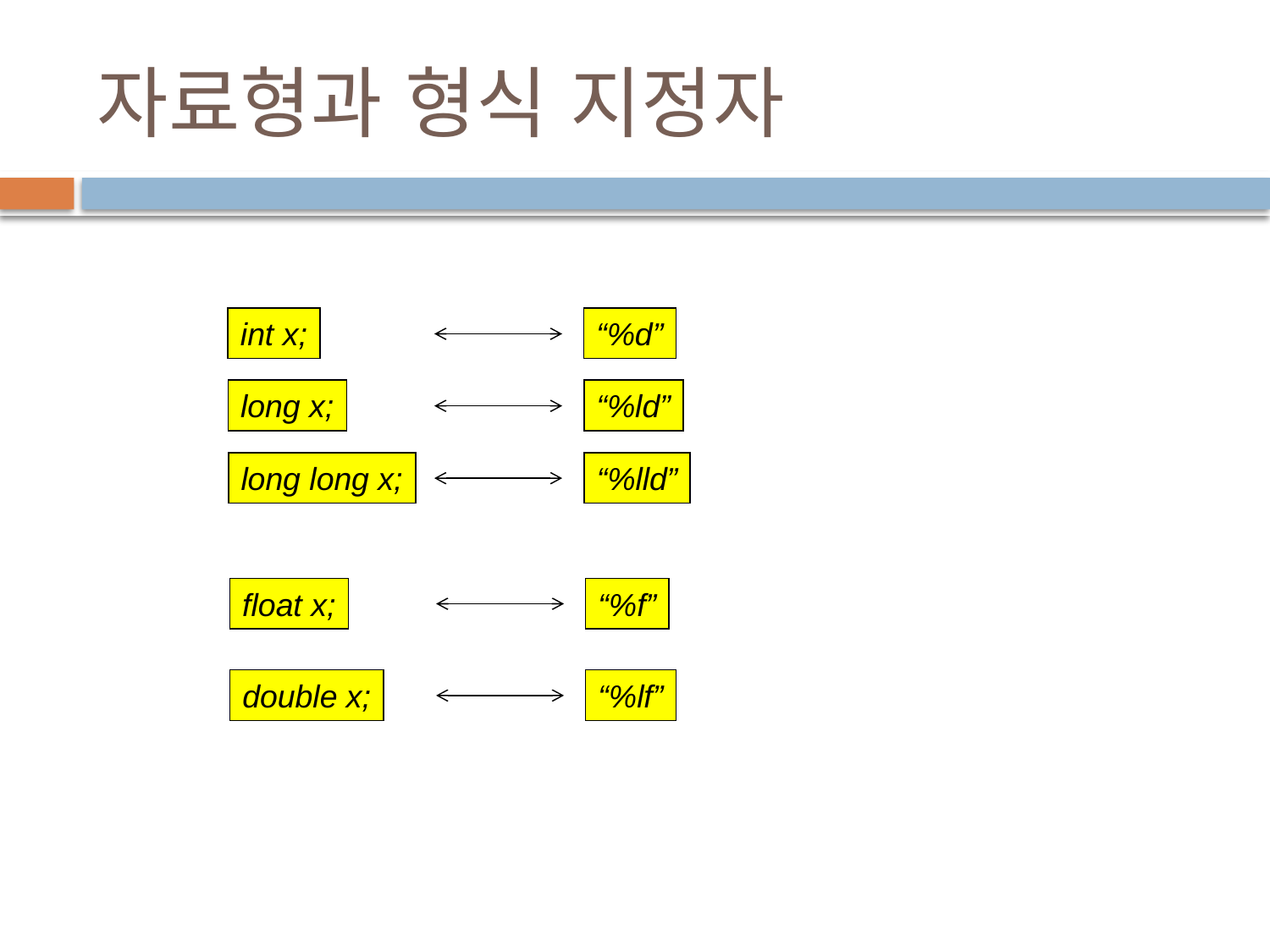

# 자료형과 형식 지정자
int x;
“%d”
long x;
“%ld”
long long x;
“%lld”
float x;
“%f”
double x;
“%lf”